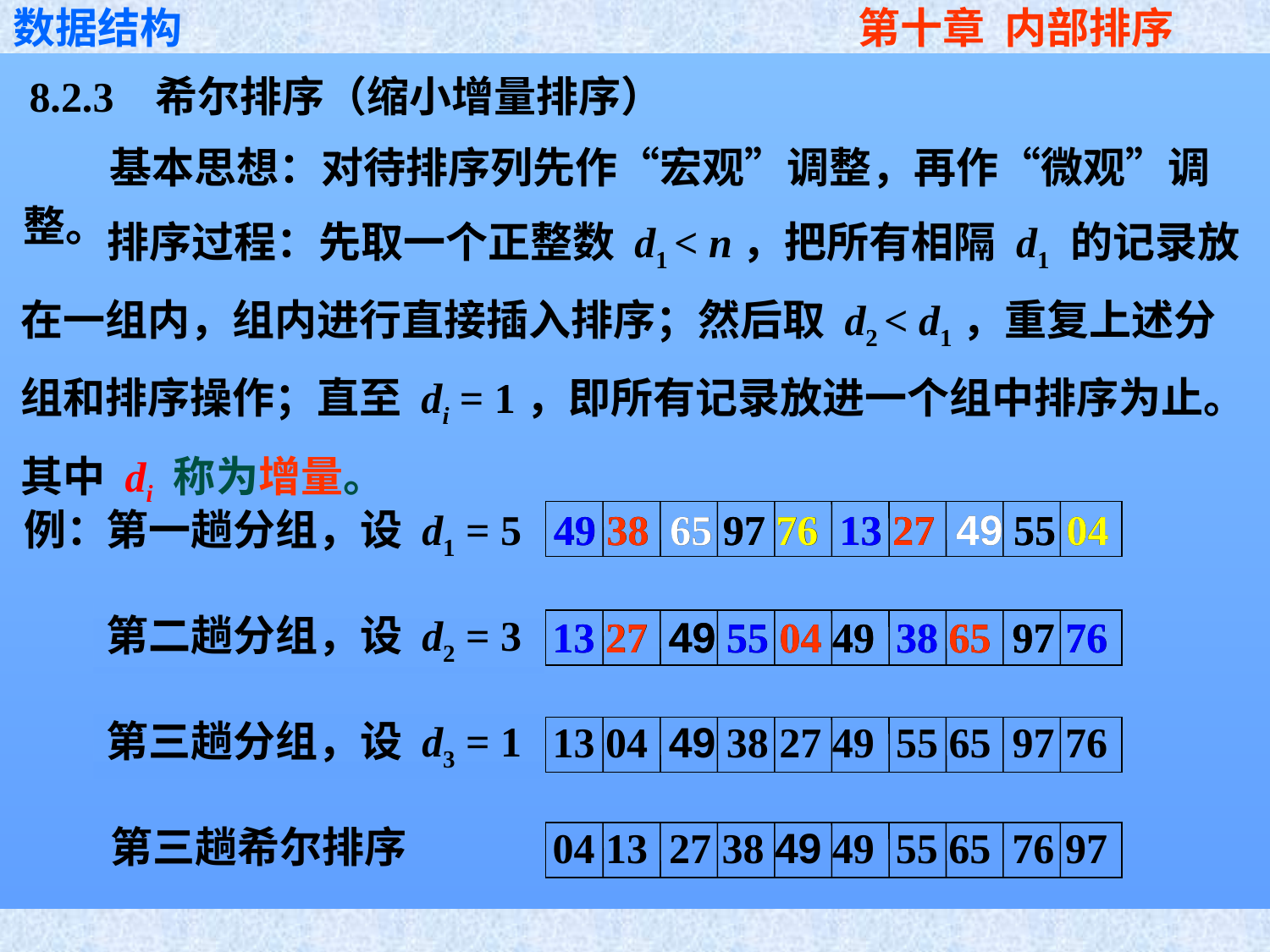

8.2.3   希尔排序（缩小增量排序）
        基本思想：对待排序列先作“宏观”调整，再作“微观”调整。
        排序过程：先取一个正整数 d1 < n，把所有相隔 d1 的记录放
在一组内，组内进行直接插入排序；然后取 d2 < d1，重复上述分
组和排序操作；直至 di = 1，即所有记录放进一个组中排序为止。
其中 di 称为增量。
例：
第一趟分组，设 d1 = 5
49 38  65 97 76  13 27  49 55 04

49 38  65 97 76  13 27  49 55 04
第一趟希尔排序
第二趟分组，设 d2 = 3

13 27  49 55 04 49  38 65  97 76
13 27  49 55 04 49  38 65  97 76
第二趟希尔排序
第三趟分组，设 d3 = 1

13 04  49 38 27 49  55 65  97 76
第三趟希尔排序

04 13  27 38 49 49  55 65  76 97